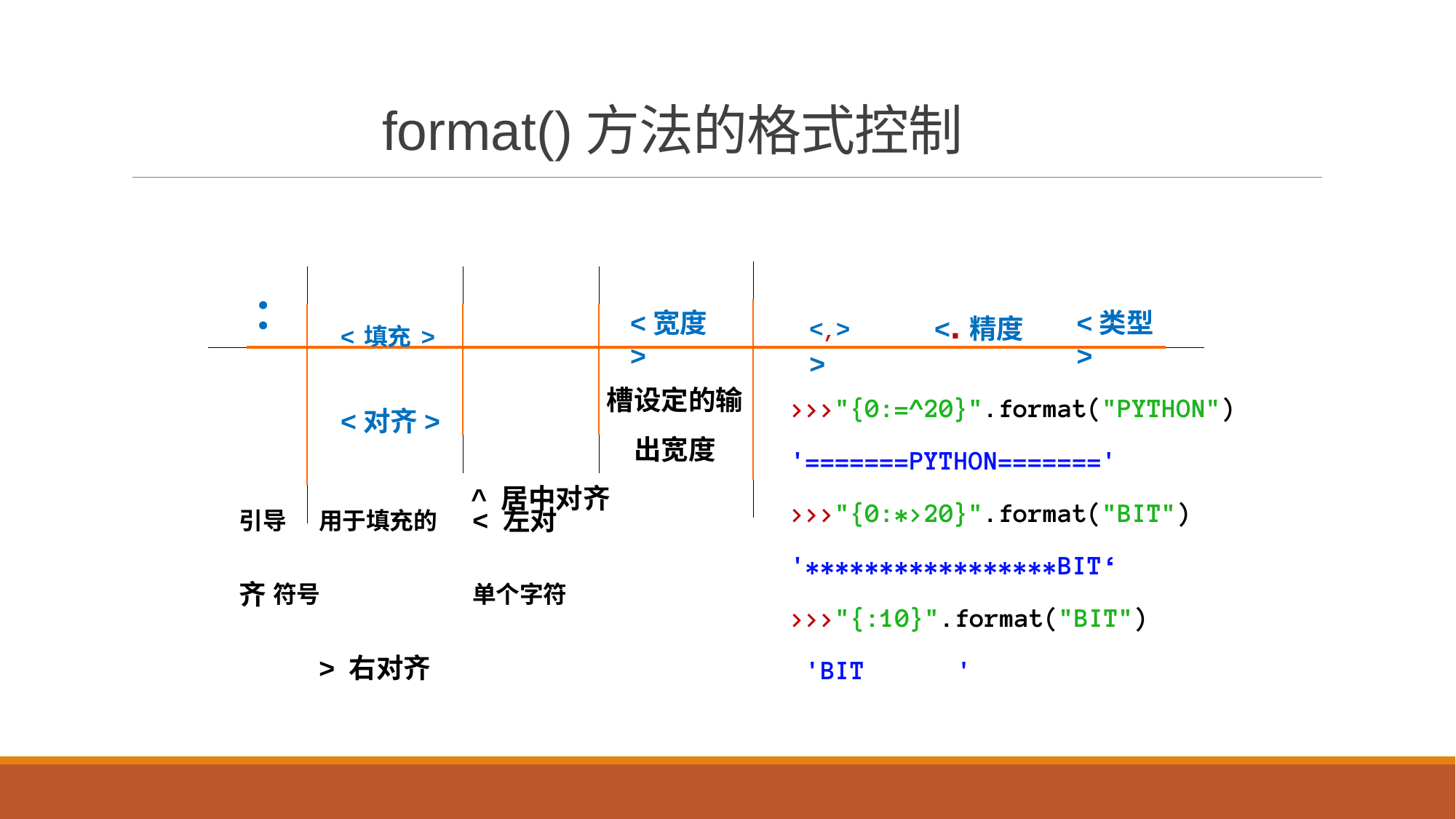

# format()方法的格式控制
：
<,>	<.精度>

<类型>
<宽度>

<填充>	<对齐>
引导	用于填充的	< 左对齐 符号		单个字符	> 右对齐

槽设定的输 出宽度
>>>"{0:=^20}".format("PYTHON")

'=======PYTHON======='

^ 居中对齐

>>>"{0:*>20}".format("BIT")
'*****************BIT‘
>>>"{:10}".format("BIT")  'BIT	'